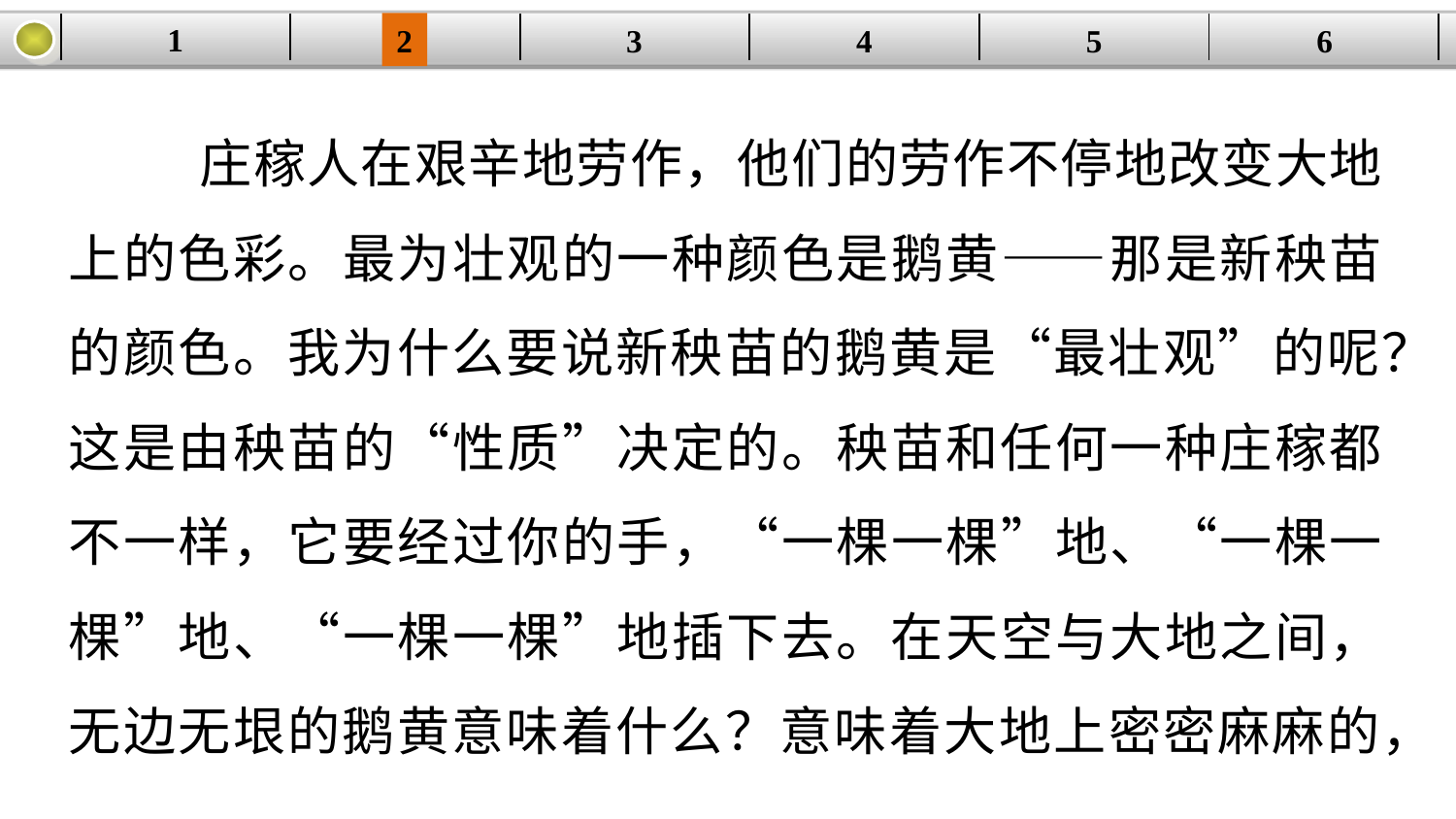

1
2
3
4
|  |  |  |  |  |  |
| --- | --- | --- | --- | --- | --- |
5
6

         庄稼人在艰辛地劳作，他们的劳作不停地改变大地上的色彩。最为壮观的一种颜色是鹅黄——那是新秧苗的颜色。我为什么要说新秧苗的鹅黄是“最壮观”的呢？这是由秧苗的“性质”决定的。秧苗和任何一种庄稼都不一样，它要经过你的手，“一棵一棵”地、“一棵一棵”地、“一棵一棵”地插下去。在天空与大地之间，无边无垠的鹅黄意味着什么？意味着大地上密密麻麻的，